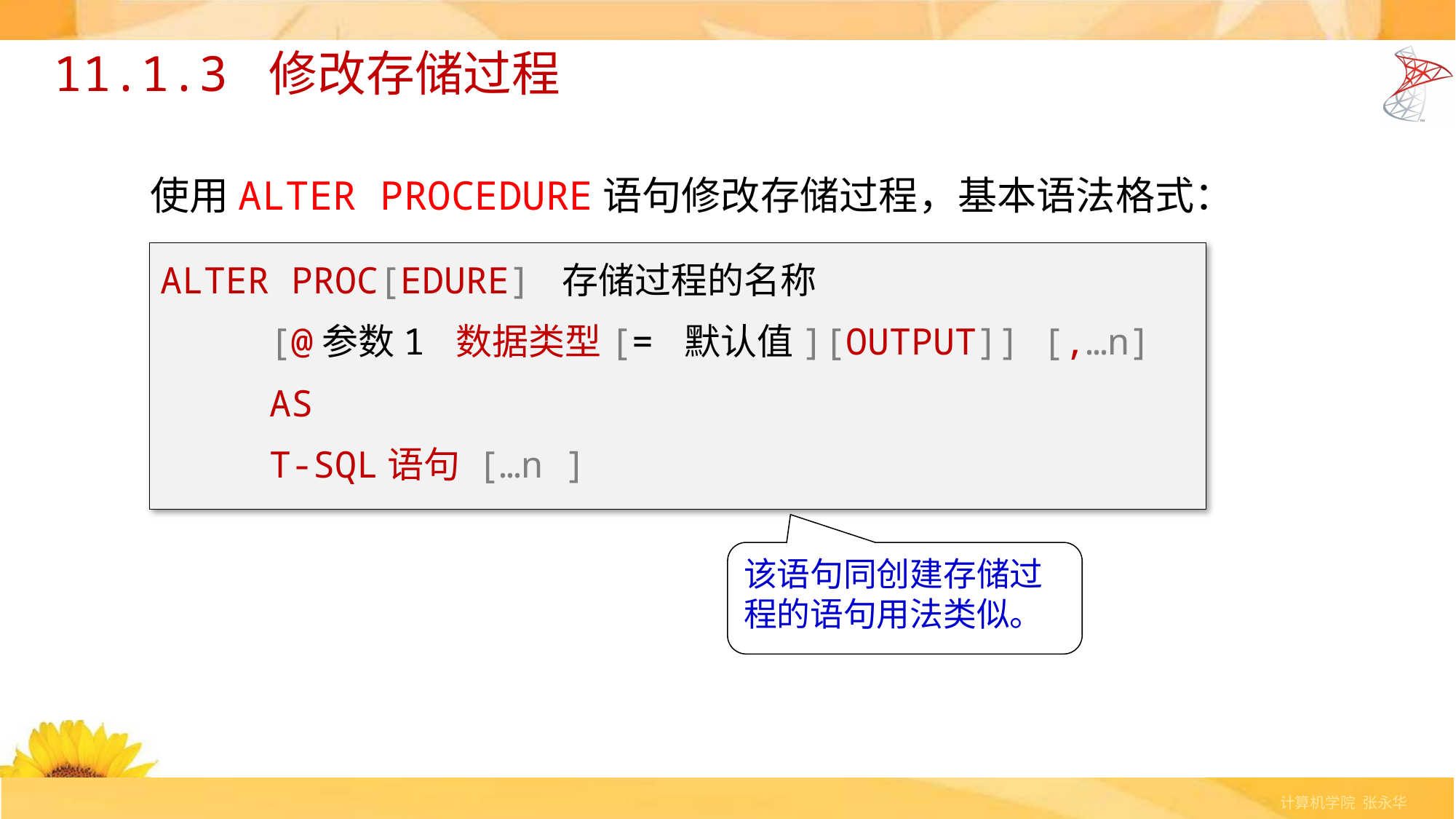

# 11.1.3 修改存储过程
使用ALTER PROCEDURE语句修改存储过程，基本语法格式：
ALTER PROC[EDURE] 存储过程的名称
[@参数1 数据类型[= 默认值][OUTPUT]] [,…n]
AS
T-SQL语句 […n ]
该语句同创建存储过程的语句用法类似。